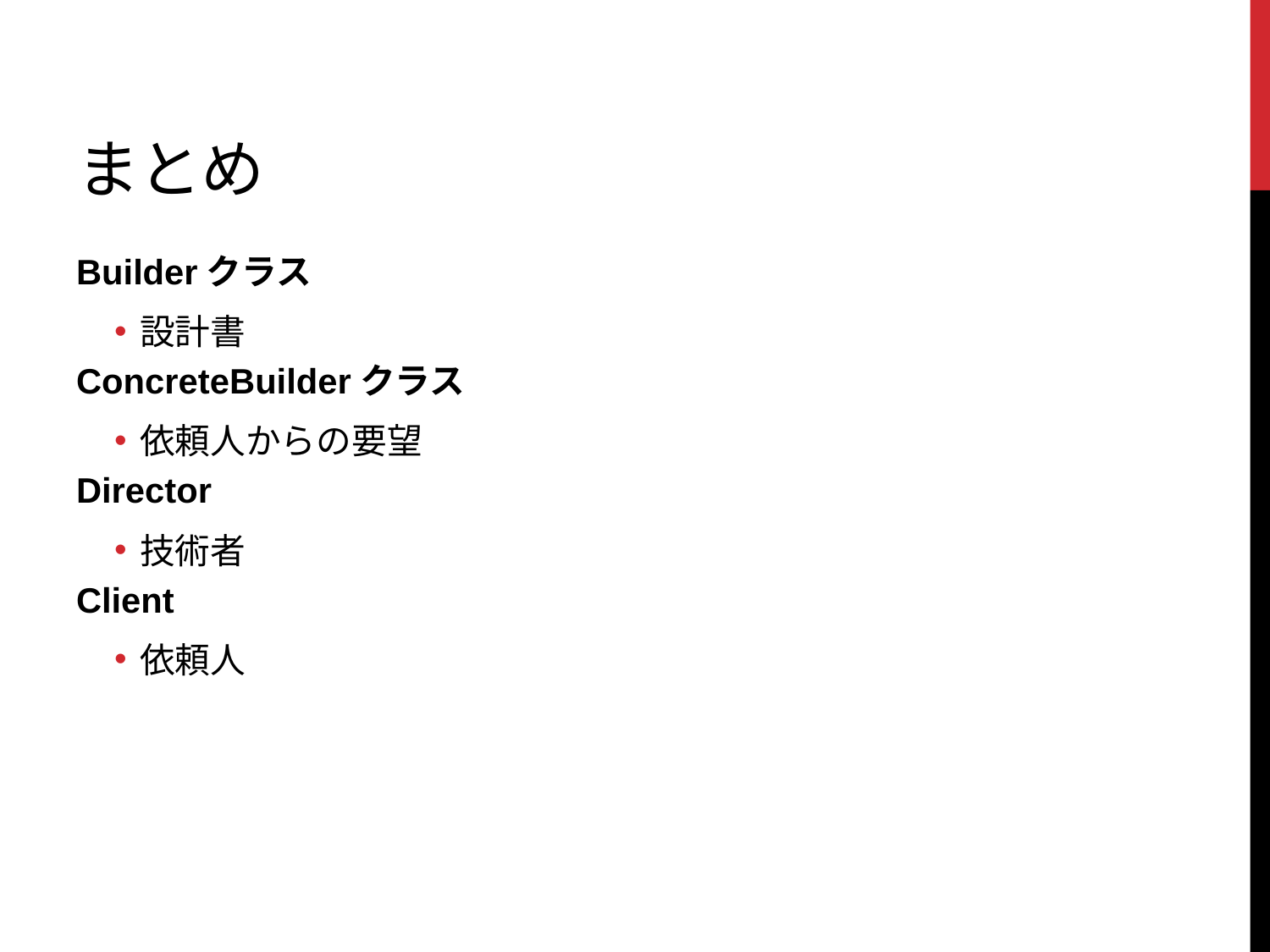

# まとめ
Builderクラス
設計書
ConcreteBuilderクラス
依頼人からの要望
Director
技術者
Client
依頼人